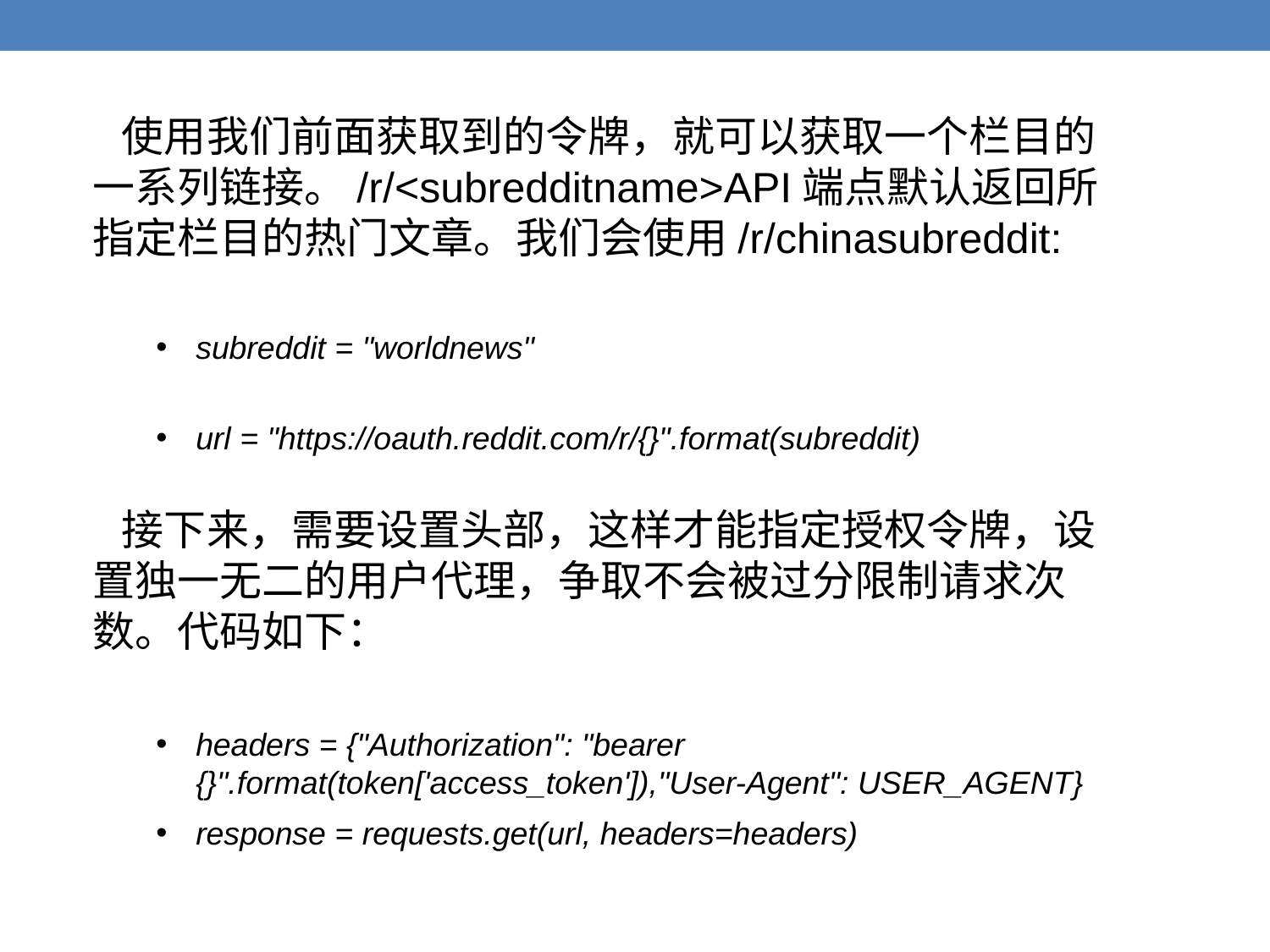

使用我们前面获取到的令牌，就可以获取一个栏目的一系列链接。/r/<subredditname>API端点默认返回所指定栏目的热门文章。我们会使用/r/chinasubreddit:
subreddit = "worldnews"
url = "https://oauth.reddit.com/r/{}".format(subreddit)
  接下来，需要设置头部，这样才能指定授权令牌，设置独一无二的用户代理，争取不会被过分限制请求次数。代码如下：
headers = {"Authorization": "bearer {}".format(token['access_token']),"User-Agent": USER_AGENT}
response = requests.get(url, headers=headers)